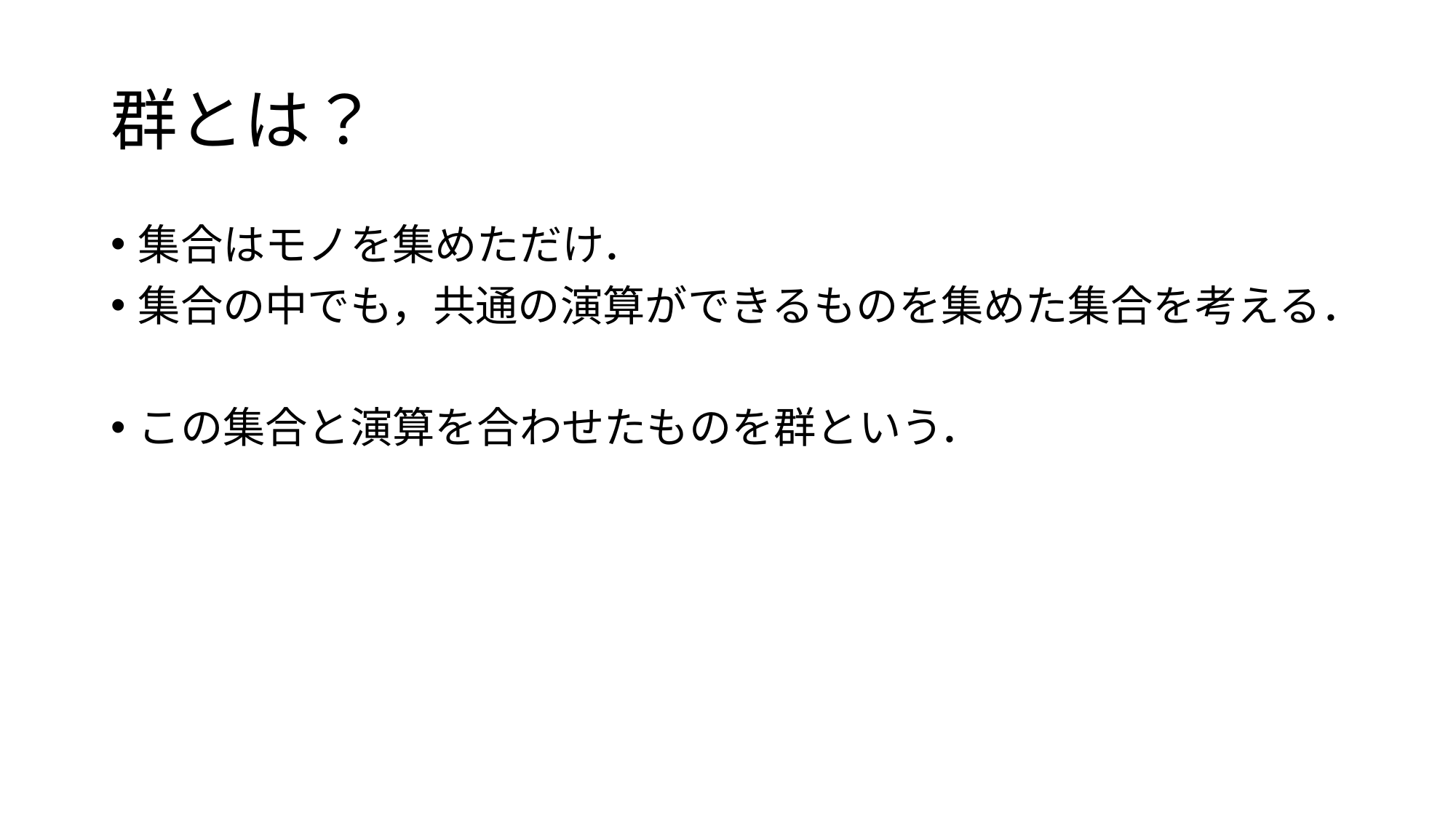

# 群とは？
集合はモノを集めただけ．
集合の中でも，共通の演算ができるものを集めた集合を考える．

この集合と演算を合わせたものを群という．